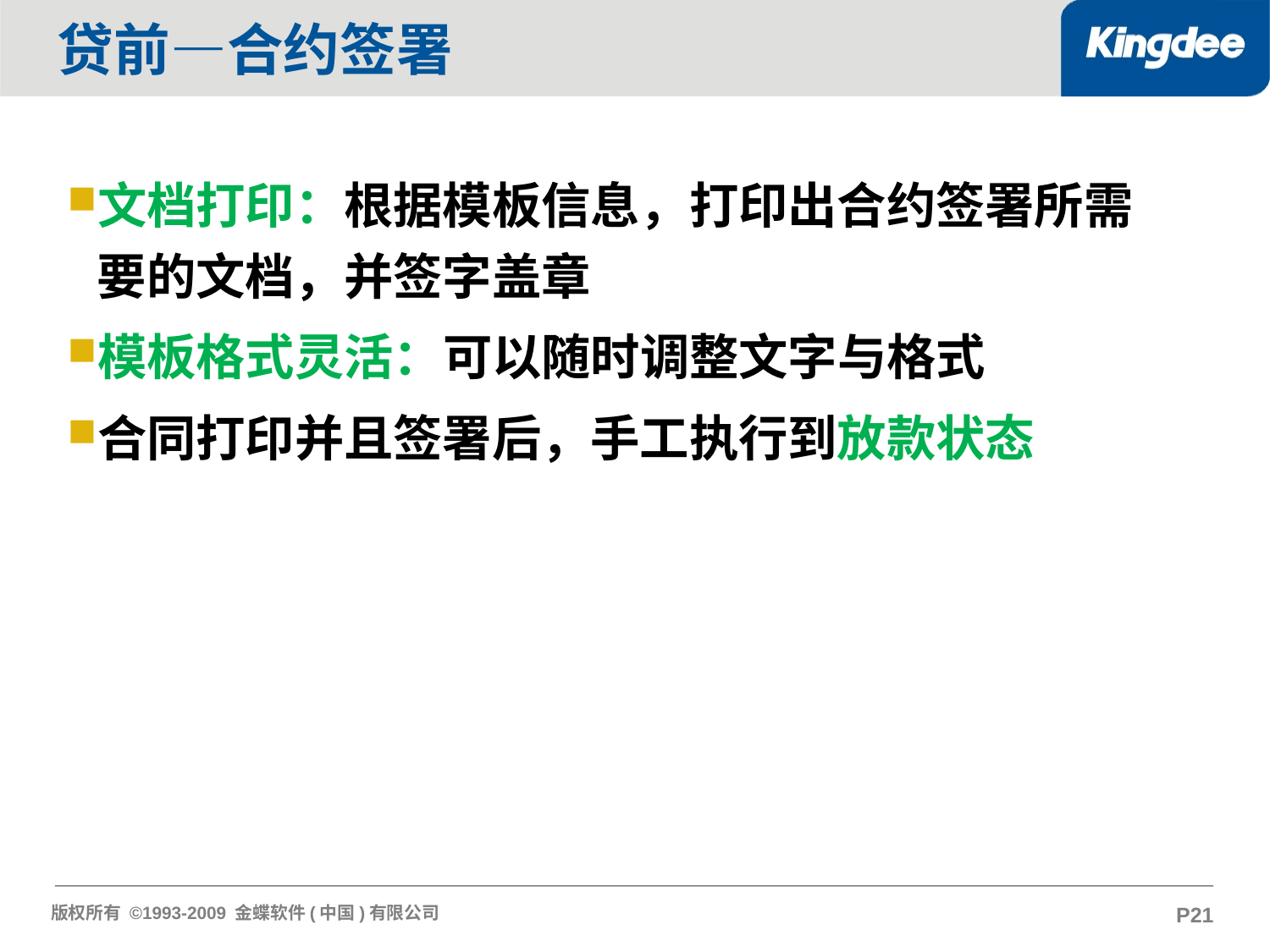

贷前—合约签署
文档打印：根据模板信息，打印出合约签署所需要的文档，并签字盖章
模板格式灵活：可以随时调整文字与格式
合同打印并且签署后，手工执行到放款状态